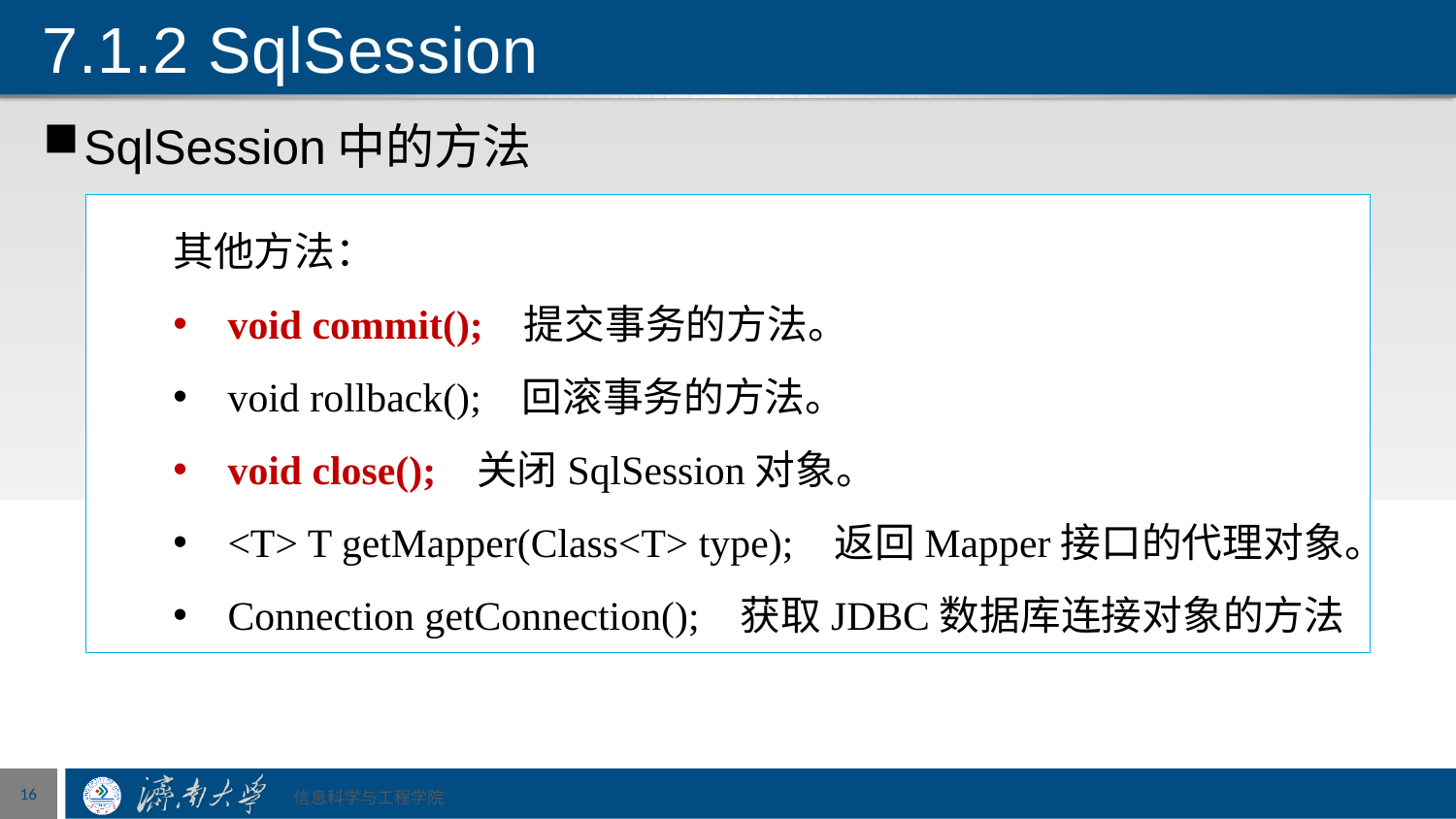

# 7.1.2 SqlSession

SqlSession中的方法

其他方法：
void commit();   提交事务的方法。
void rollback();   回滚事务的方法。
void close();   关闭SqlSession对象。
<T> T getMapper(Class<T> type);   返回Mapper接口的代理对象。
Connection getConnection();   获取JDBC数据库连接对象的方法